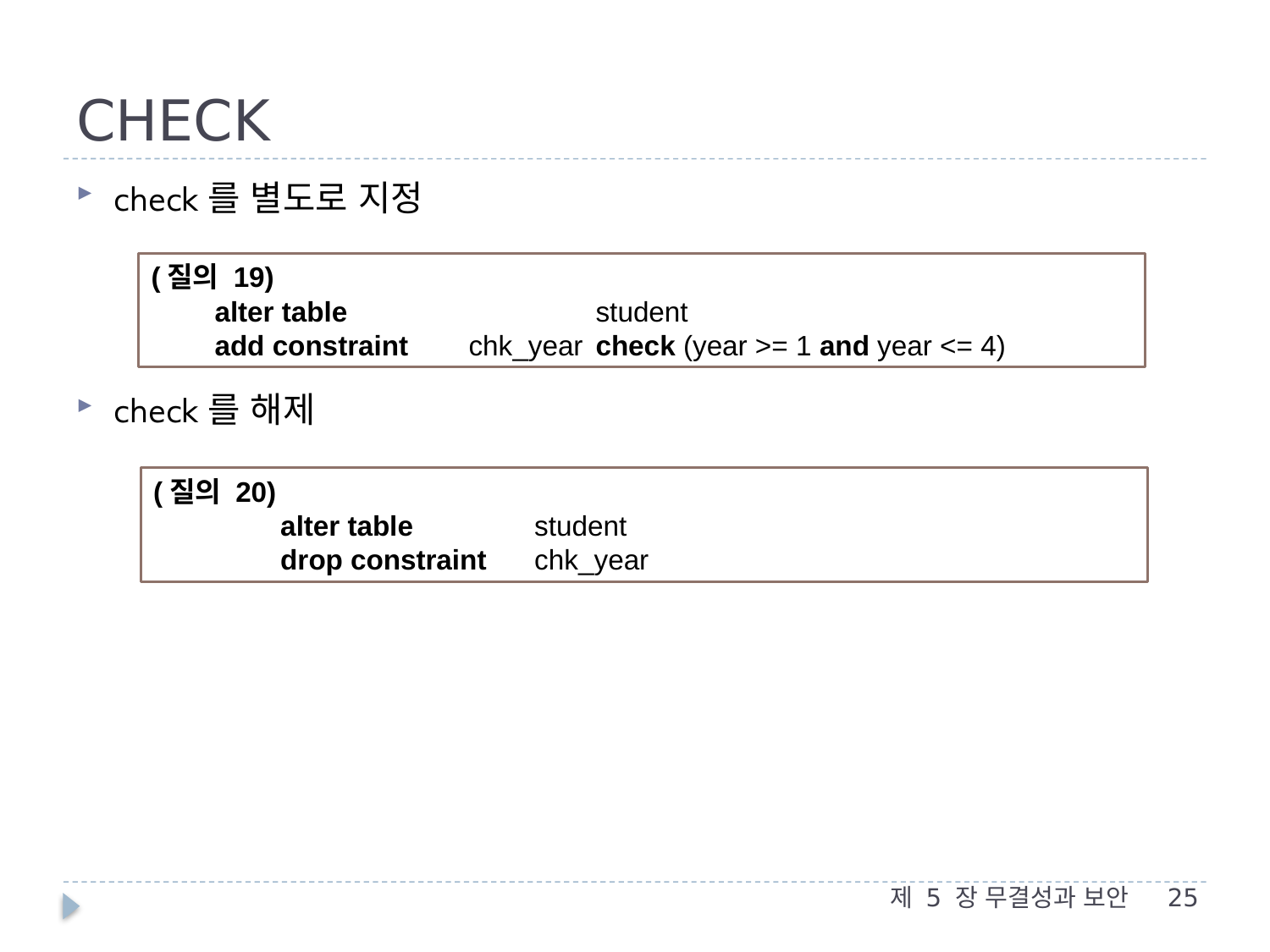

# CHECK
check를 별도로 지정

check를 해제

(질의 19)
alter table 		student
add constraint 	chk_year 	check (year >= 1 and year <= 4)
(질의 20)
	alter table 	student
	drop constraint 	chk_year
제 5 장 무결성과 보안
25